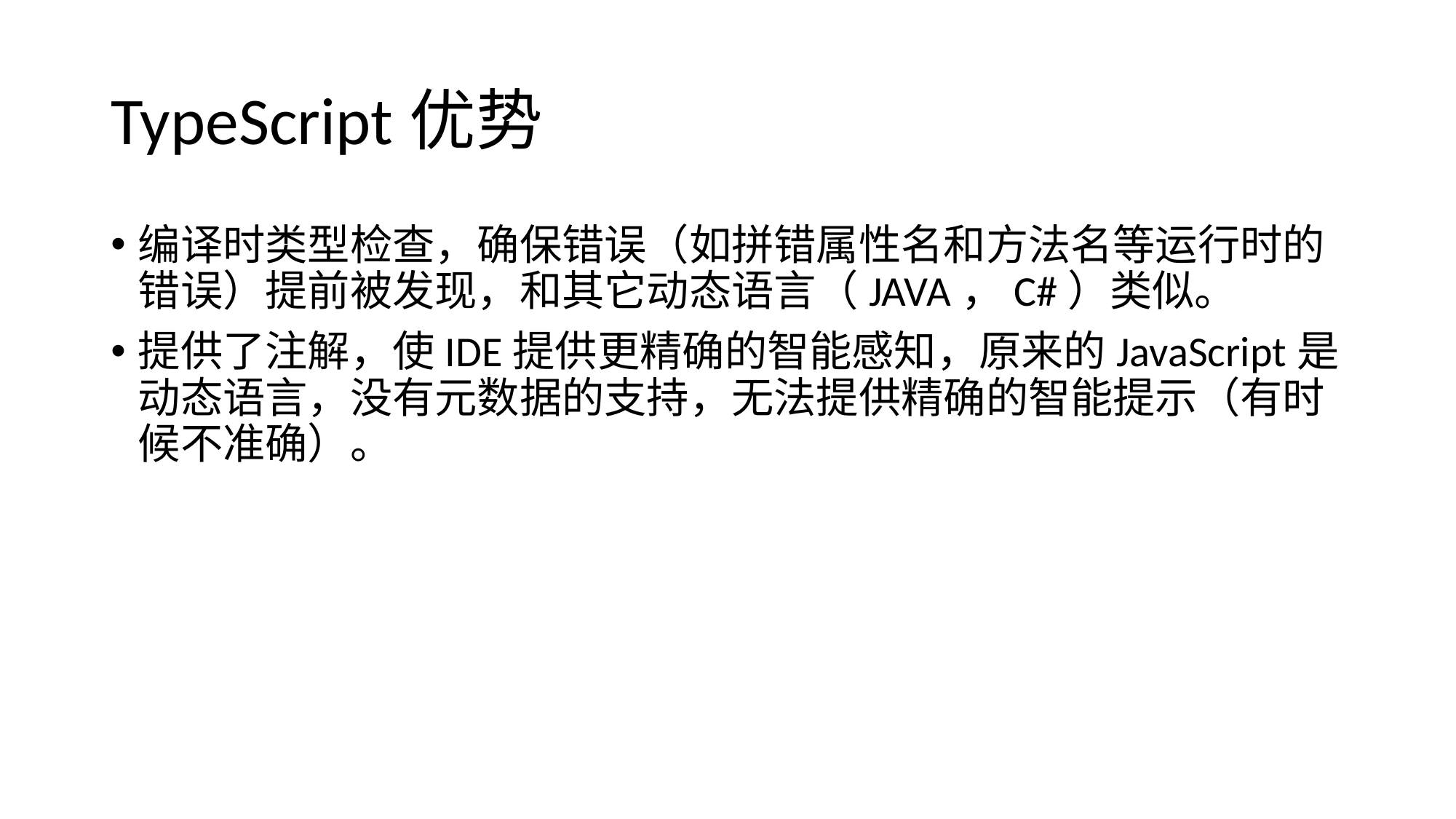

# TypeScript优势
编译时类型检查，确保错误（如拼错属性名和方法名等运行时的错误）提前被发现，和其它动态语言（JAVA，C#）类似。
提供了注解，使IDE提供更精确的智能感知，原来的JavaScript是动态语言，没有元数据的支持，无法提供精确的智能提示（有时候不准确）。